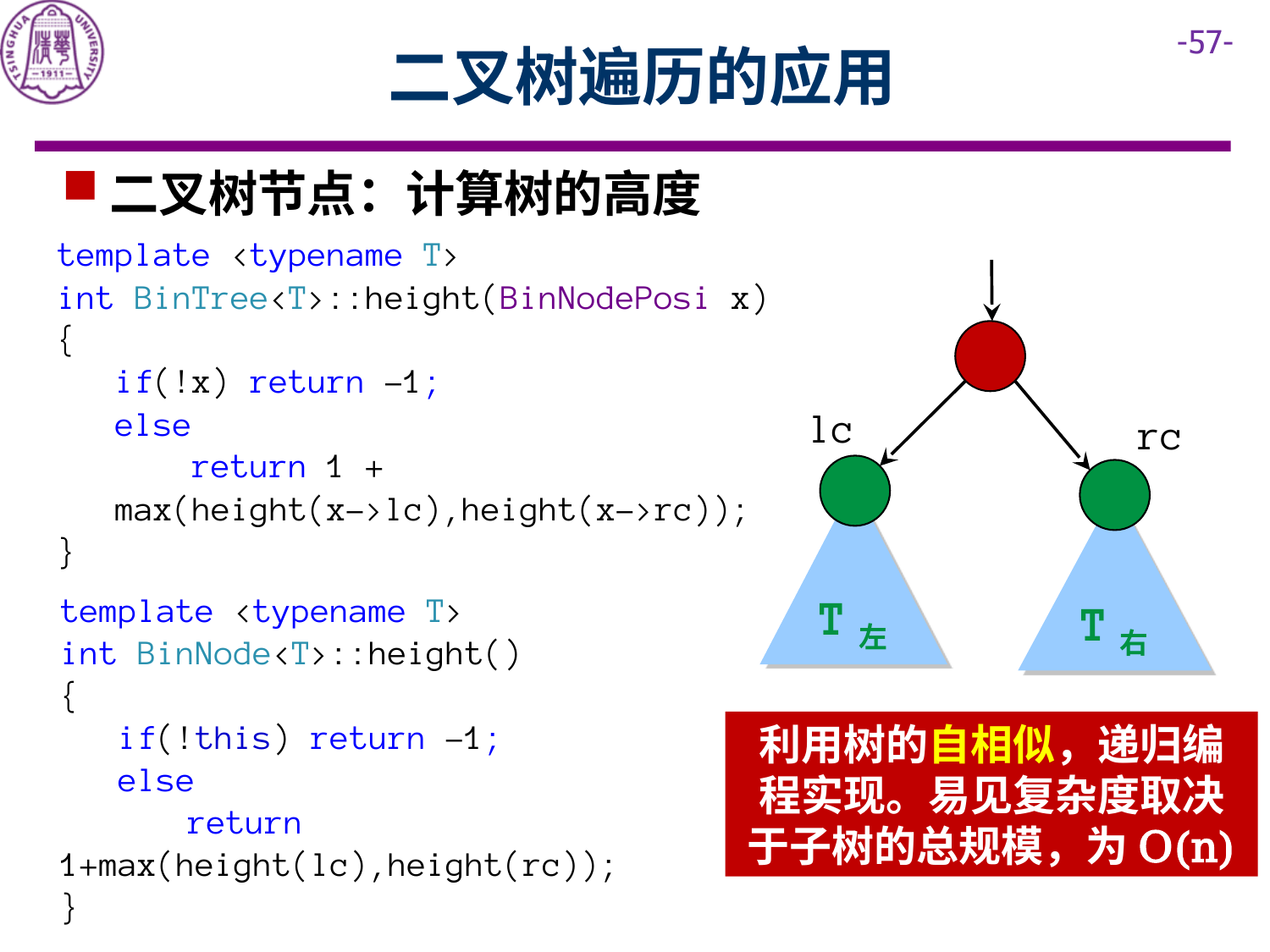

# 二叉树遍历的应用
二叉树节点：计算树的高度
template <typename T>
int BinTree<T>::height(BinNodePosi x)
{
   if(!x) return -1;
   else
       return 1 +
   max(height(x->lc),height(x->rc));
}

lc
rc

T左
T右
template <typename T>
int BinNode<T>::height()
{
   if(!this) return -1;
   else
   	return 1+max(height(lc),height(rc));
}
利用树的自相似，递归编程实现。易见复杂度取决于子树的总规模，为O(n)